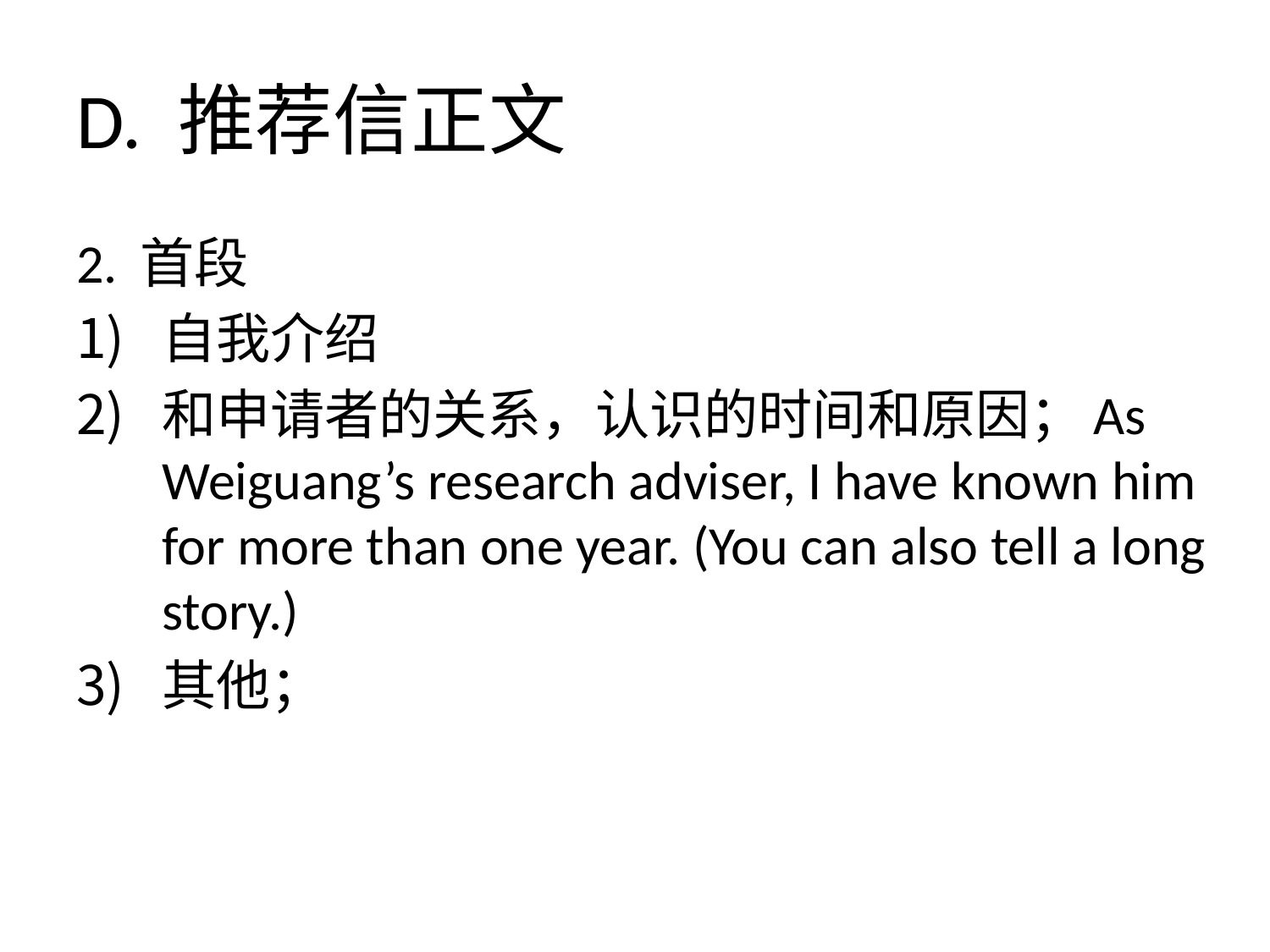

# D. 推荐信正文
2. 首段
自我介绍
和申请者的关系，认识的时间和原因；As Weiguang’s research adviser, I have known him for more than one year. (You can also tell a long story.)
其他；